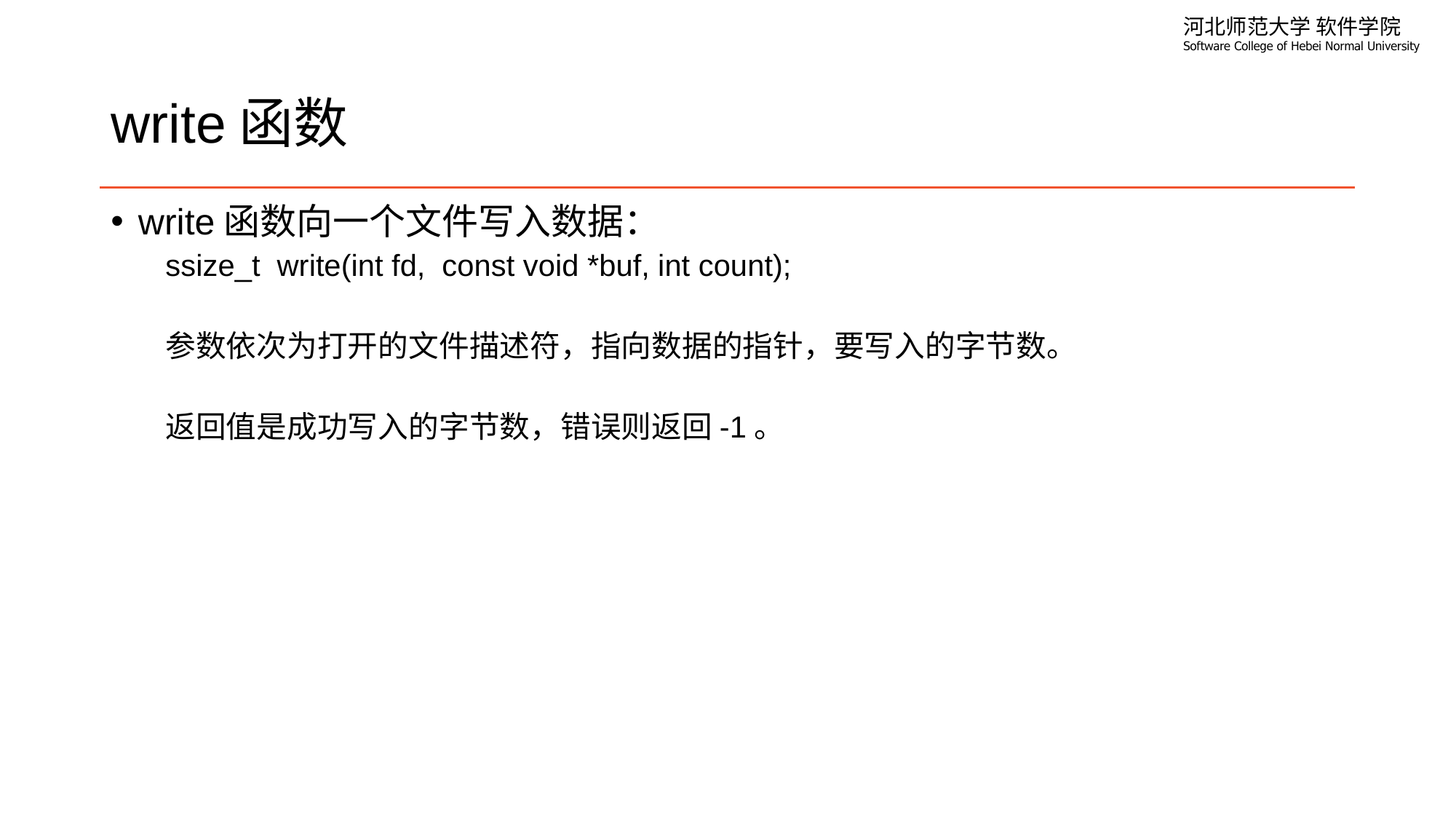

# write函数
write函数向一个文件写入数据：
ssize_t  write(int fd,  const void *buf, int count);

参数依次为打开的文件描述符，指向数据的指针，要写入的字节数。

返回值是成功写入的字节数，错误则返回-1。